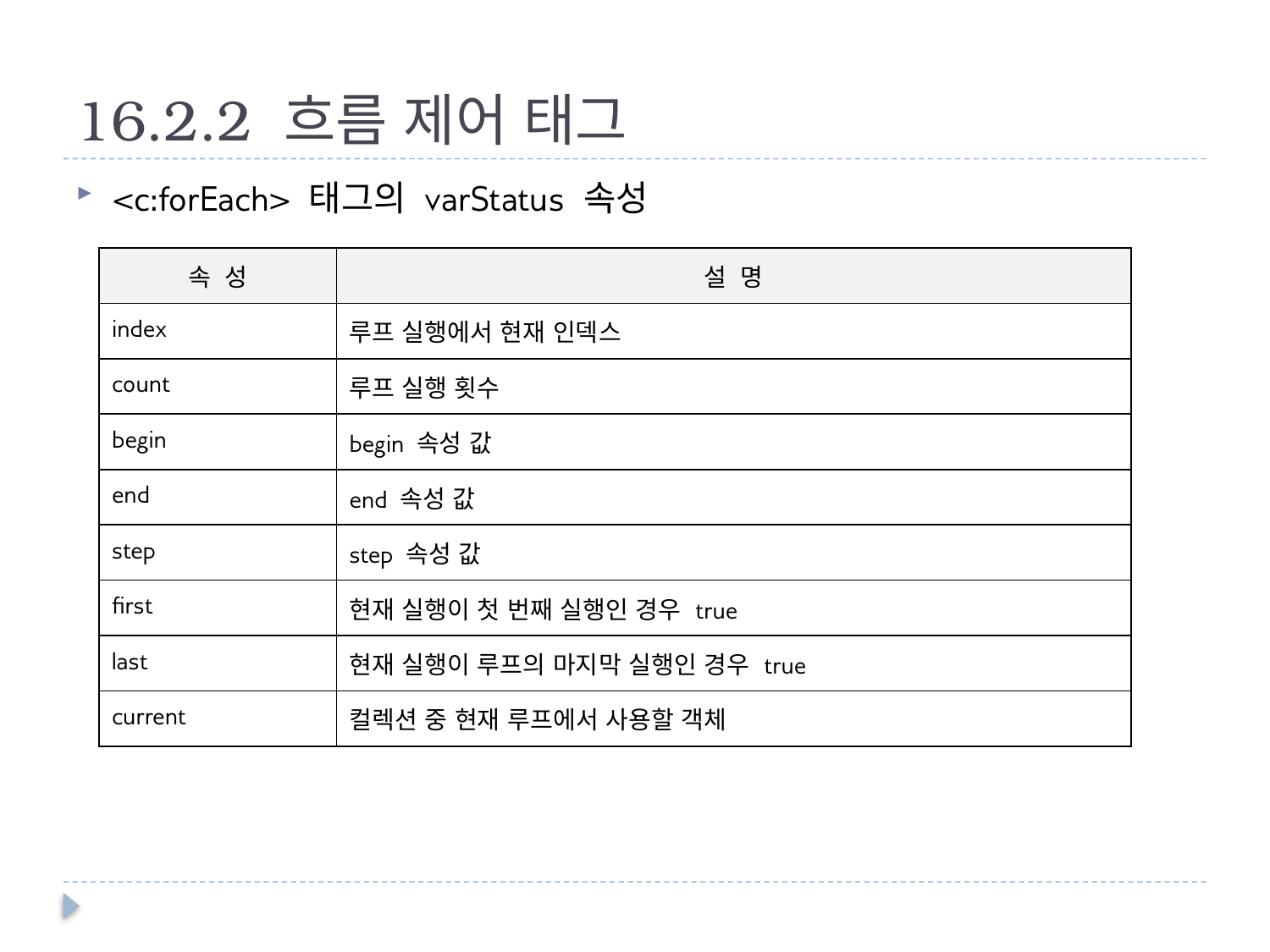

# 16.2.2 흐름 제어 태그
<c:forEach> 태그의 varStatus 속성
| 속 성 | 설 명 |
| --- | --- |
| index | 루프 실행에서 현재 인덱스 |
| count | 루프 실행 횟수 |
| begin | begin 속성 값 |
| end | end 속성 값 |
| step | step 속성 값 |
| first | 현재 실행이 첫 번째 실행인 경우 true |
| last | 현재 실행이 루프의 마지막 실행인 경우 true |
| current | 컬렉션 중 현재 루프에서 사용할 객체 |